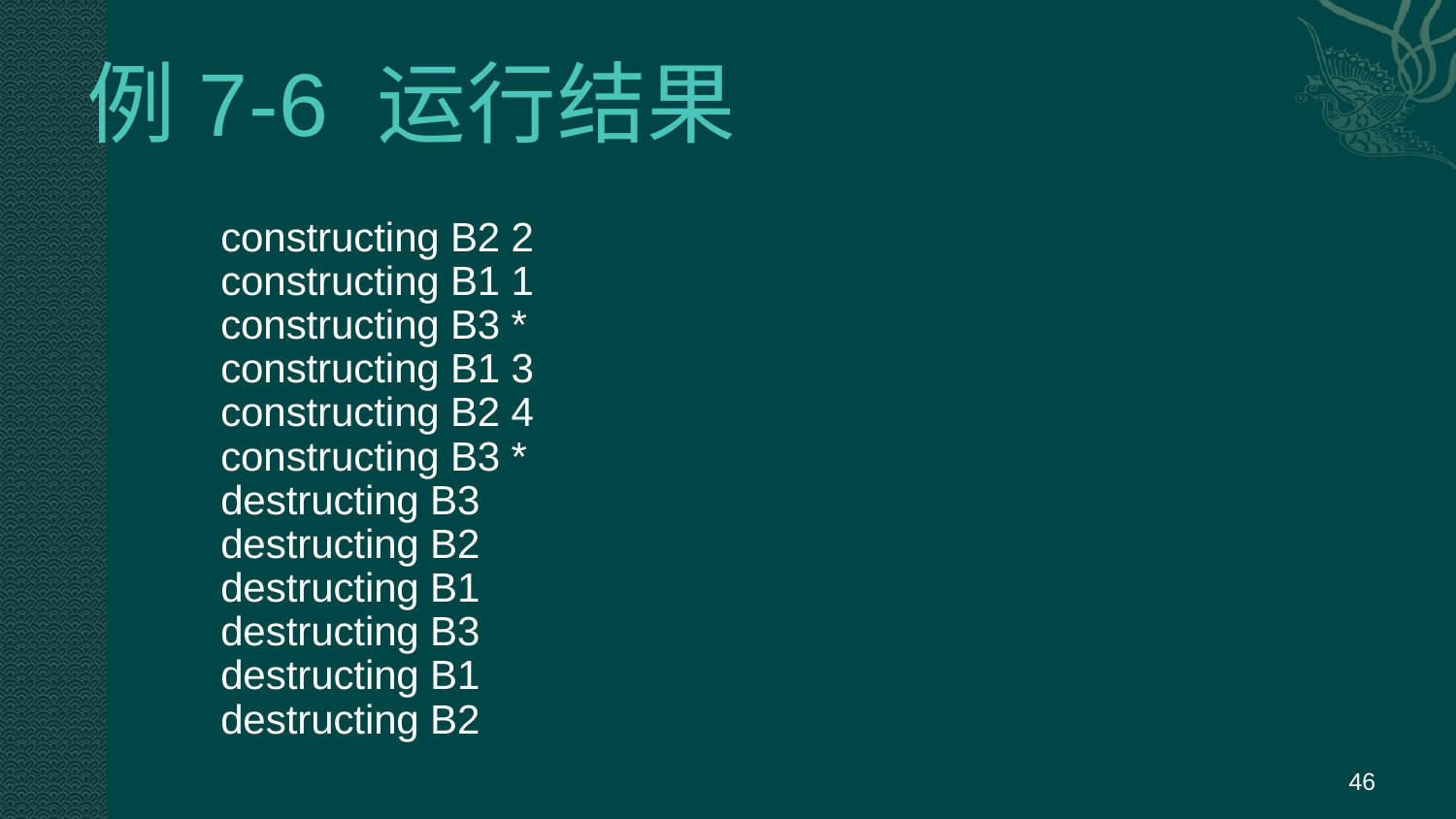

# 例7-6 运行结果
constructing B2 2
constructing B1 1
constructing B3 *
constructing B1 3
constructing B2 4
constructing B3 *
destructing B3
destructing B2
destructing B1
destructing B3
destructing B1
destructing B2
46